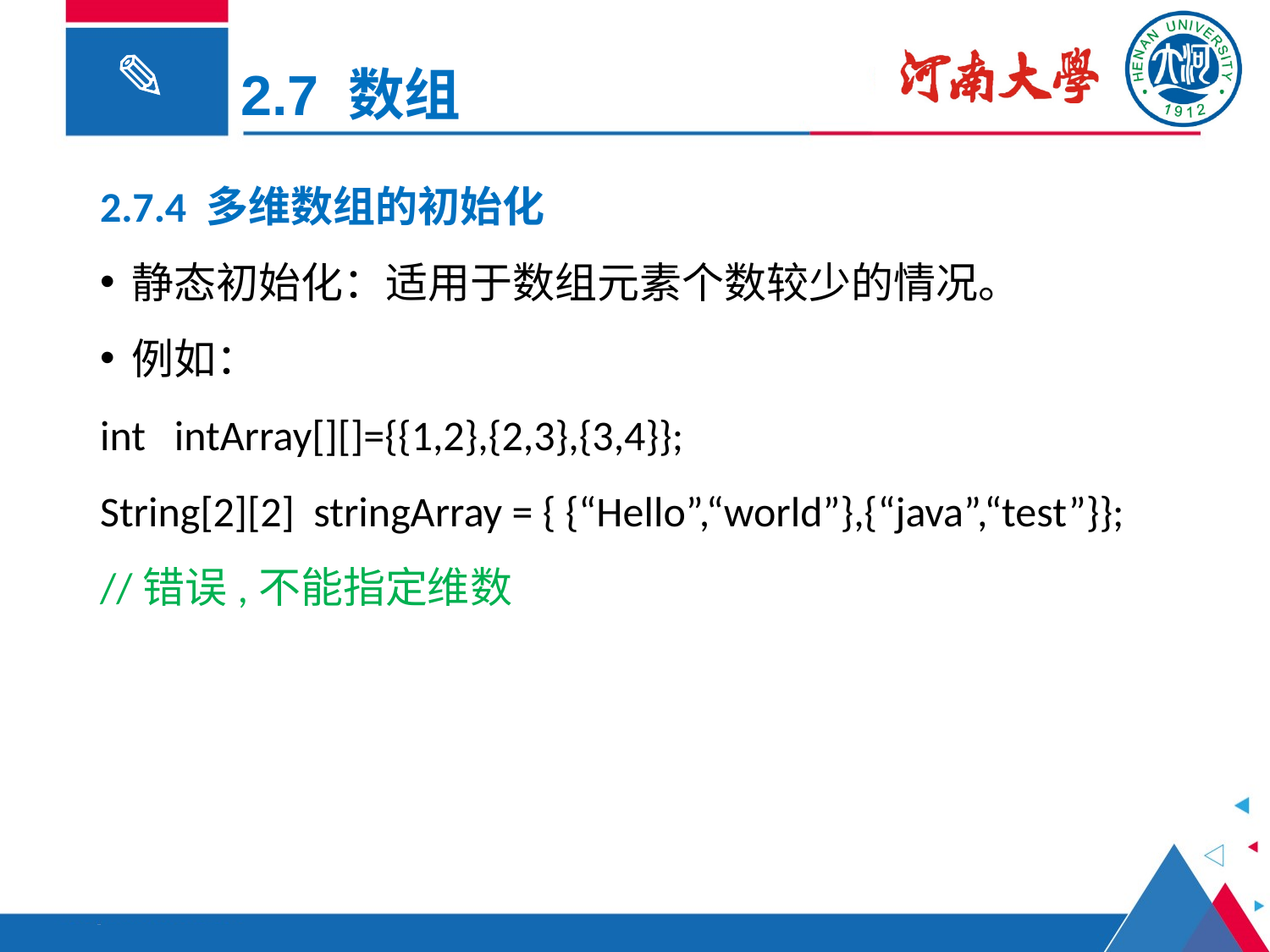

2.7 数组
2.7.4 多维数组的初始化
静态初始化：适用于数组元素个数较少的情况。
例如：
int   intArray[][]={{1,2},{2,3},{3,4}};
String[2][2]  stringArray = { {“Hello”,“world”},{“java”,“test”}};
//错误,不能指定维数